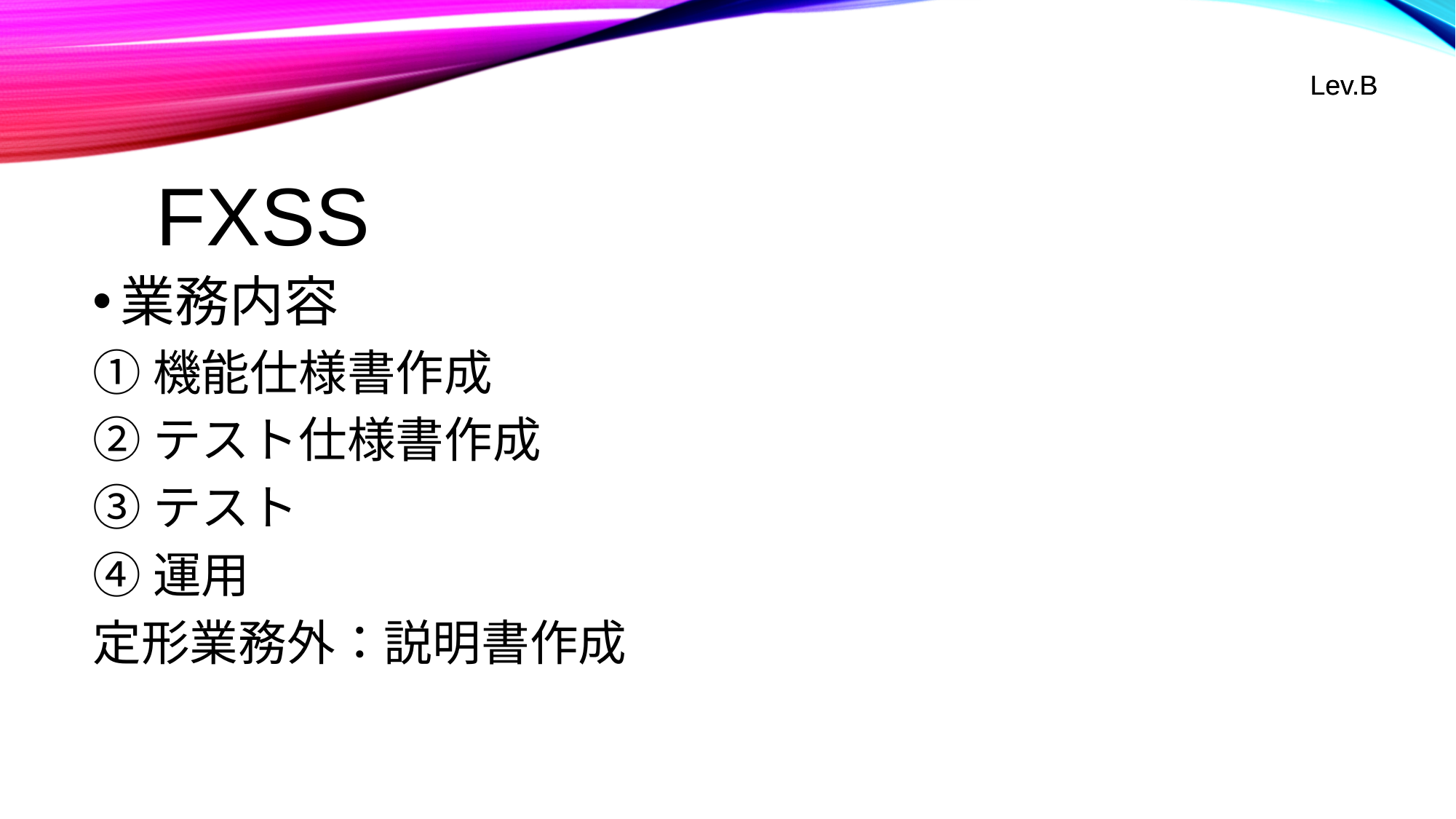

FXSS
業務内容
①機能仕様書作成
②テスト仕様書作成
③テスト
④運用
定形業務外：説明書作成